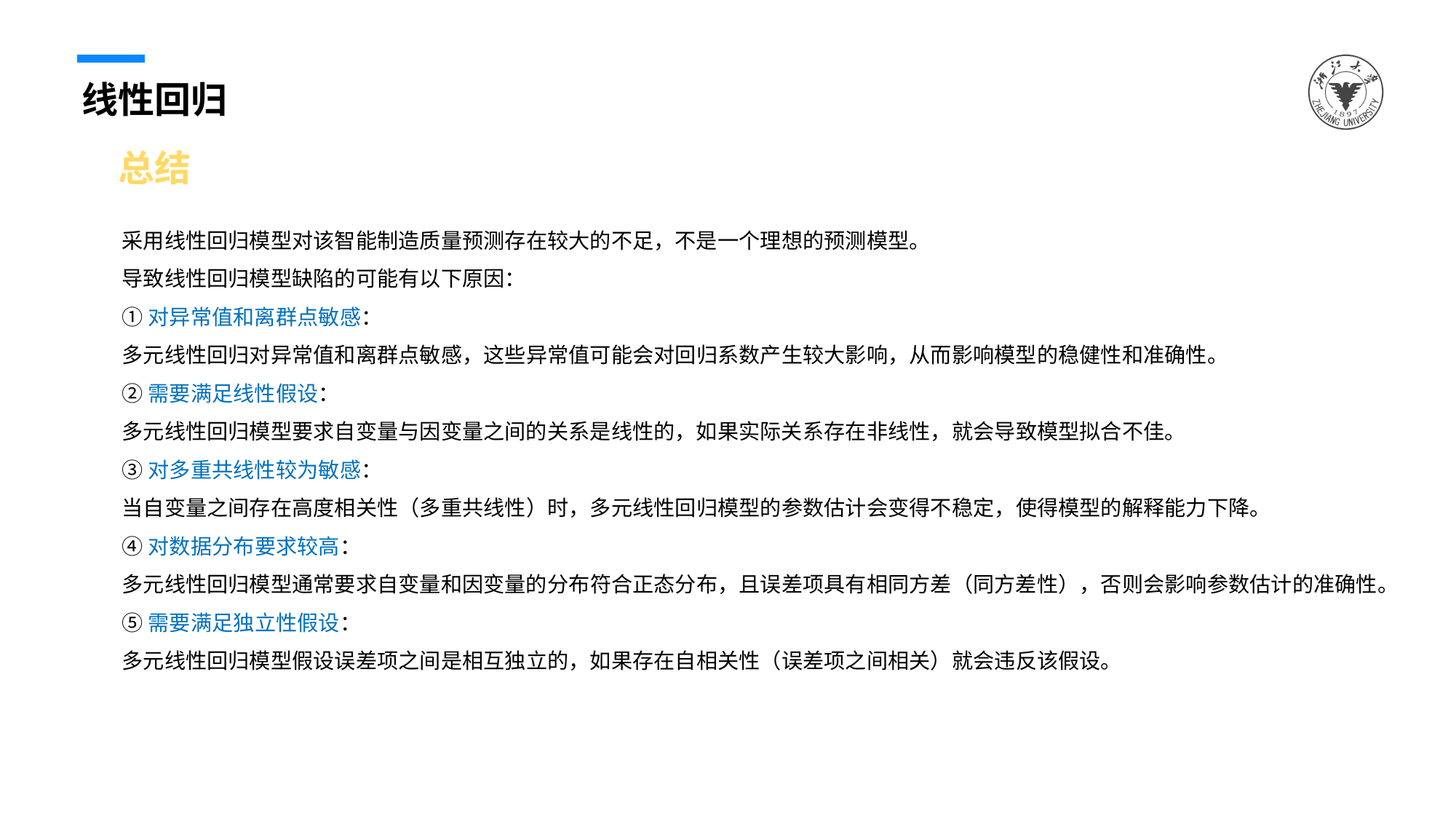

线性回归
总结
采用线性回归模型对该智能制造质量预测存在较大的不足，不是一个理想的预测模型。
导致线性回归模型缺陷的可能有以下原因：
①对异常值和离群点敏感：
多元线性回归对异常值和离群点敏感，这些异常值可能会对回归系数产生较大影响，从而影响模型的稳健性和准确性。
②需要满足线性假设：
多元线性回归模型要求自变量与因变量之间的关系是线性的，如果实际关系存在非线性，就会导致模型拟合不佳。
③对多重共线性较为敏感：
当自变量之间存在高度相关性（多重共线性）时，多元线性回归模型的参数估计会变得不稳定，使得模型的解释能力下降。
④对数据分布要求较高：
多元线性回归模型通常要求自变量和因变量的分布符合正态分布，且误差项具有相同方差（同方差性），否则会影响参数估计的准确性。
⑤需要满足独立性假设：
多元线性回归模型假设误差项之间是相互独立的，如果存在自相关性（误差项之间相关）就会违反该假设。